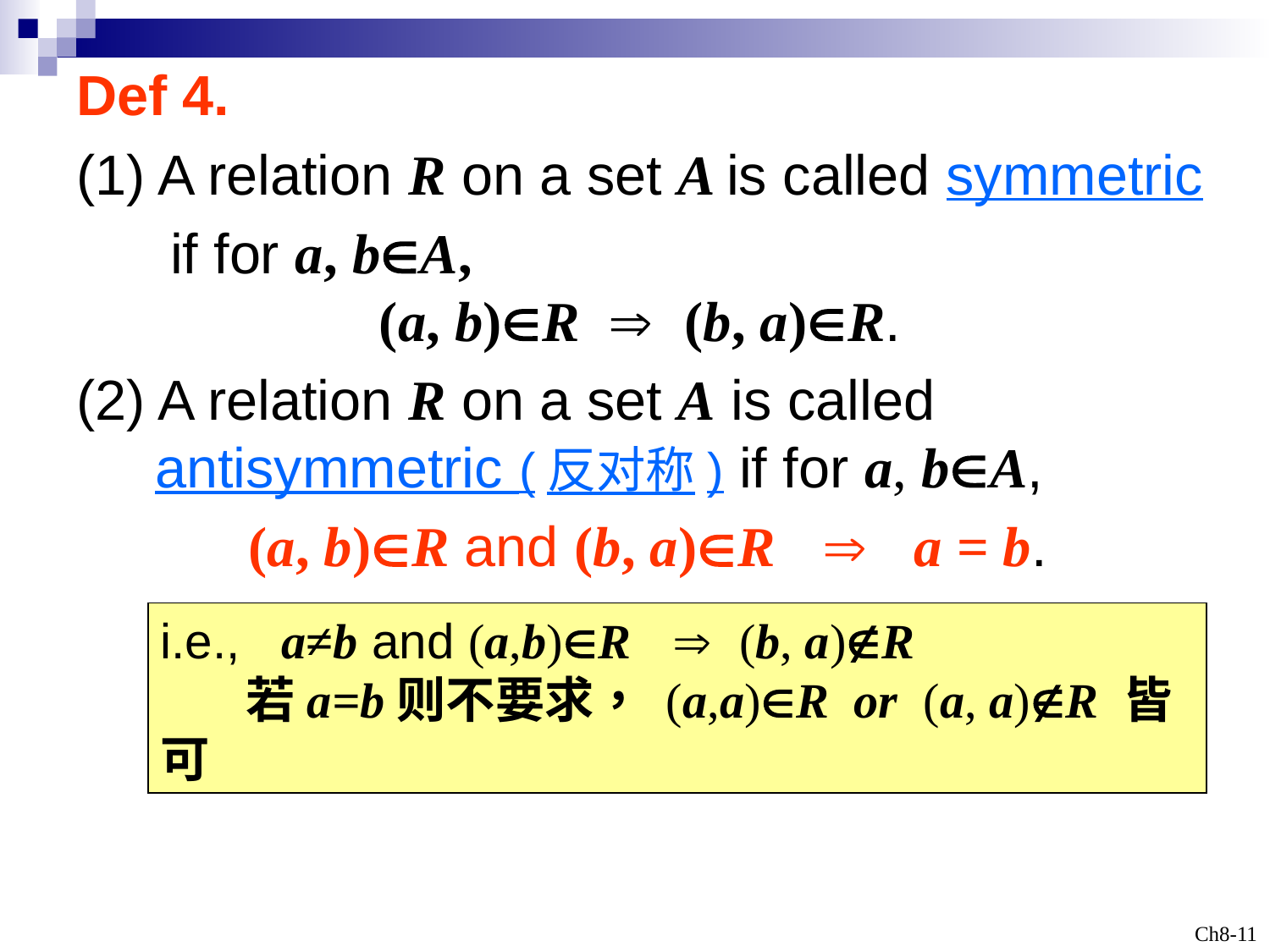

Def 4.
(1) A relation R on a set A is called symmetric
      if for a, b∈A,
                  (a, b)∈R  ⇒  (b, a)∈R.
(2) A relation R on a set A is called
  antisymmetric (反对称) if for a, b∈A,
           (a, b)∈R and (b, a)∈R   ⇒   a = b.
i.e.,   a≠b and (a,b)∈R   ⇒  (b, a)∉R
      若a=b则不要求， (a,a)∈R  or  (a, a)∉R 皆可
Ch8-11